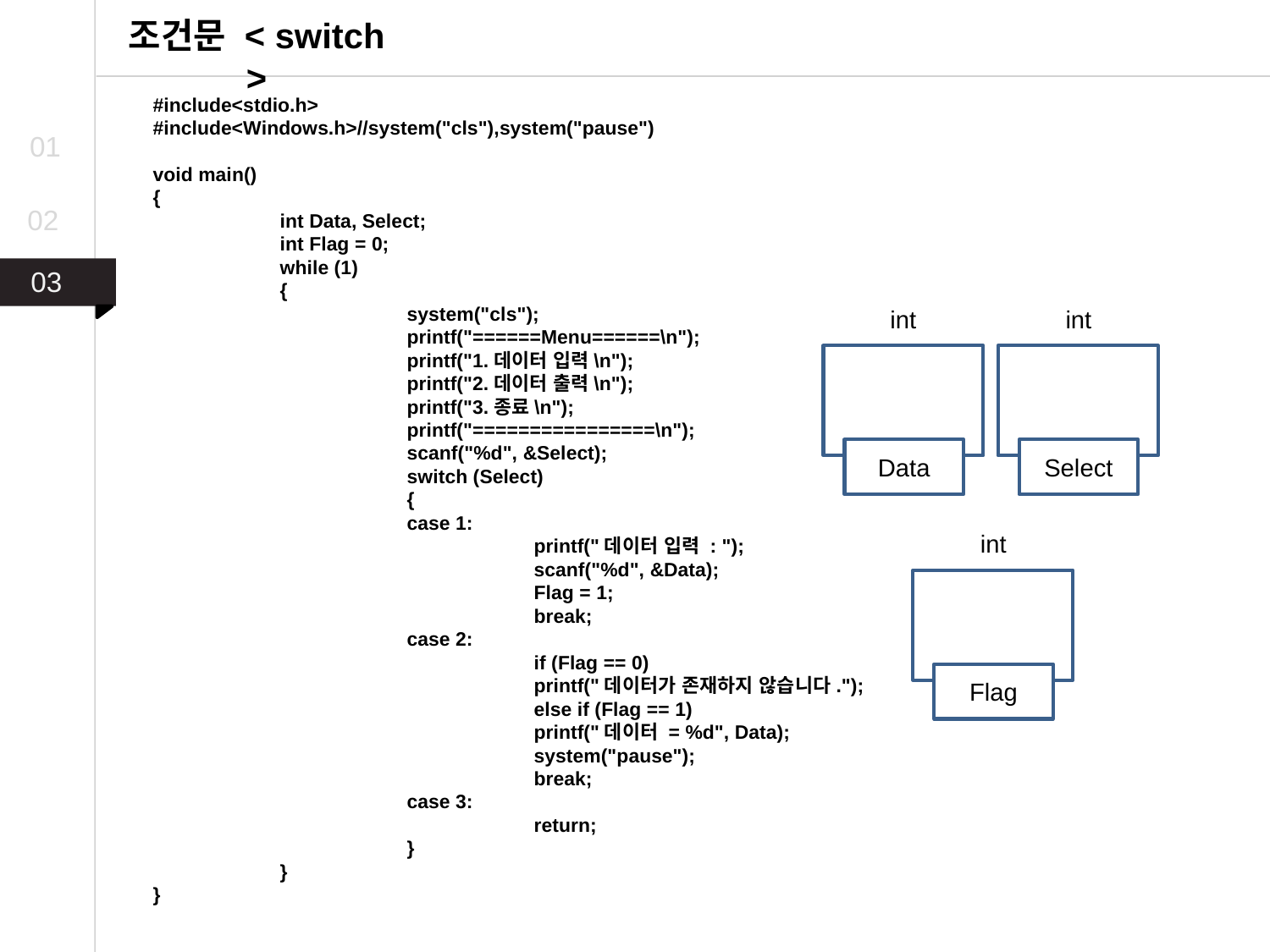

조건문 < switch >
#include<stdio.h>
#include<Windows.h>//system("cls"),system("pause")

void main()
{
	int Data, Select;
	int Flag = 0;
	while (1)
	{
		system("cls");
		printf("======Menu======\n");
		printf("1.데이터 입력\n");
		printf("2.데이터 출력\n");
		printf("3.종료\n");
		printf("================\n");
		scanf("%d", &Select);
		switch (Select)
		{
		case 1:
			printf("데이터 입력 : ");
			scanf("%d", &Data);
			Flag = 1;
			break;
		case 2:
			if (Flag == 0)
			printf("데이터가 존재하지 않습니다.");
			else if (Flag == 1)
			printf("데이터 = %d", Data);
			system("pause");
			break;
		case 3:
			return;
		}
	}
}
01
02
03

03
02
int
int

Data
Select
int

Flag